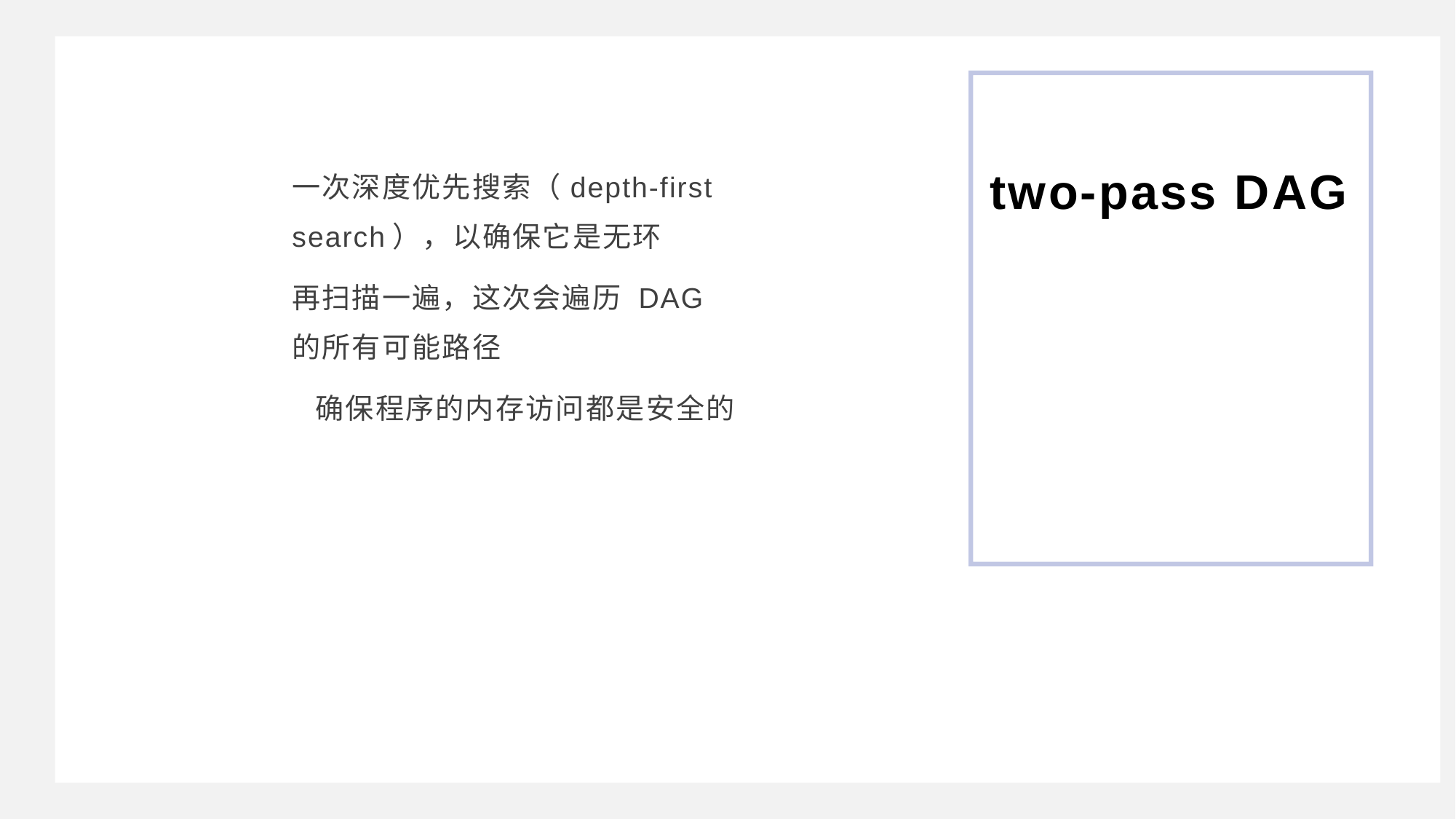

two-pass DAG
一次深度优先搜索（depth-first search），以确保它是无环
再扫描一遍，这次会遍历 DAG 的所有可能路径
  确保程序的内存访问都是安全的